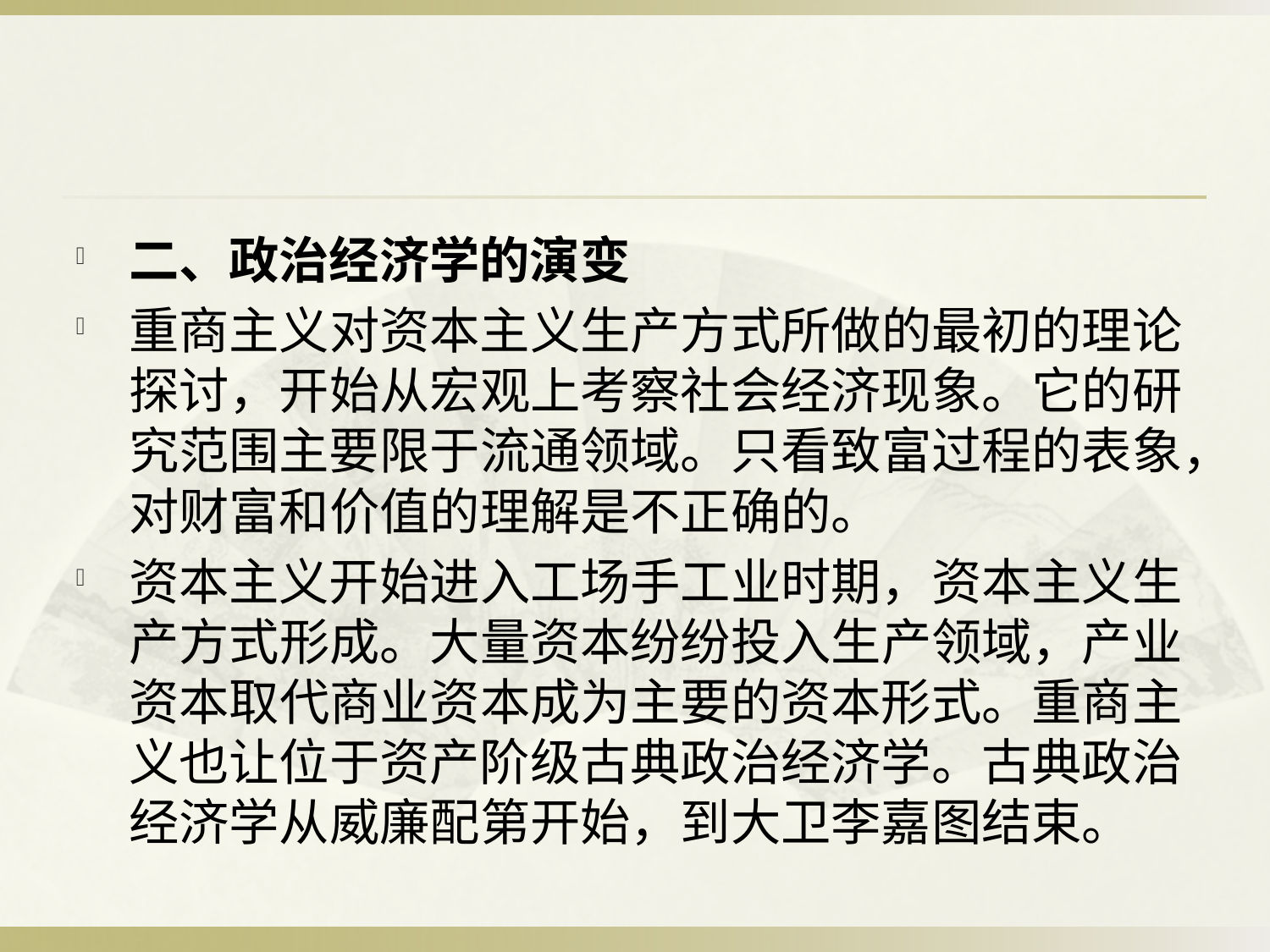

#
二、政治经济学的演变
重商主义对资本主义生产方式所做的最初的理论探讨，开始从宏观上考察社会经济现象。它的研究范围主要限于流通领域。只看致富过程的表象，对财富和价值的理解是不正确的。
资本主义开始进入工场手工业时期，资本主义生产方式形成。大量资本纷纷投入生产领域，产业资本取代商业资本成为主要的资本形式。重商主义也让位于资产阶级古典政治经济学。古典政治经济学从威廉配第开始，到大卫李嘉图结束。